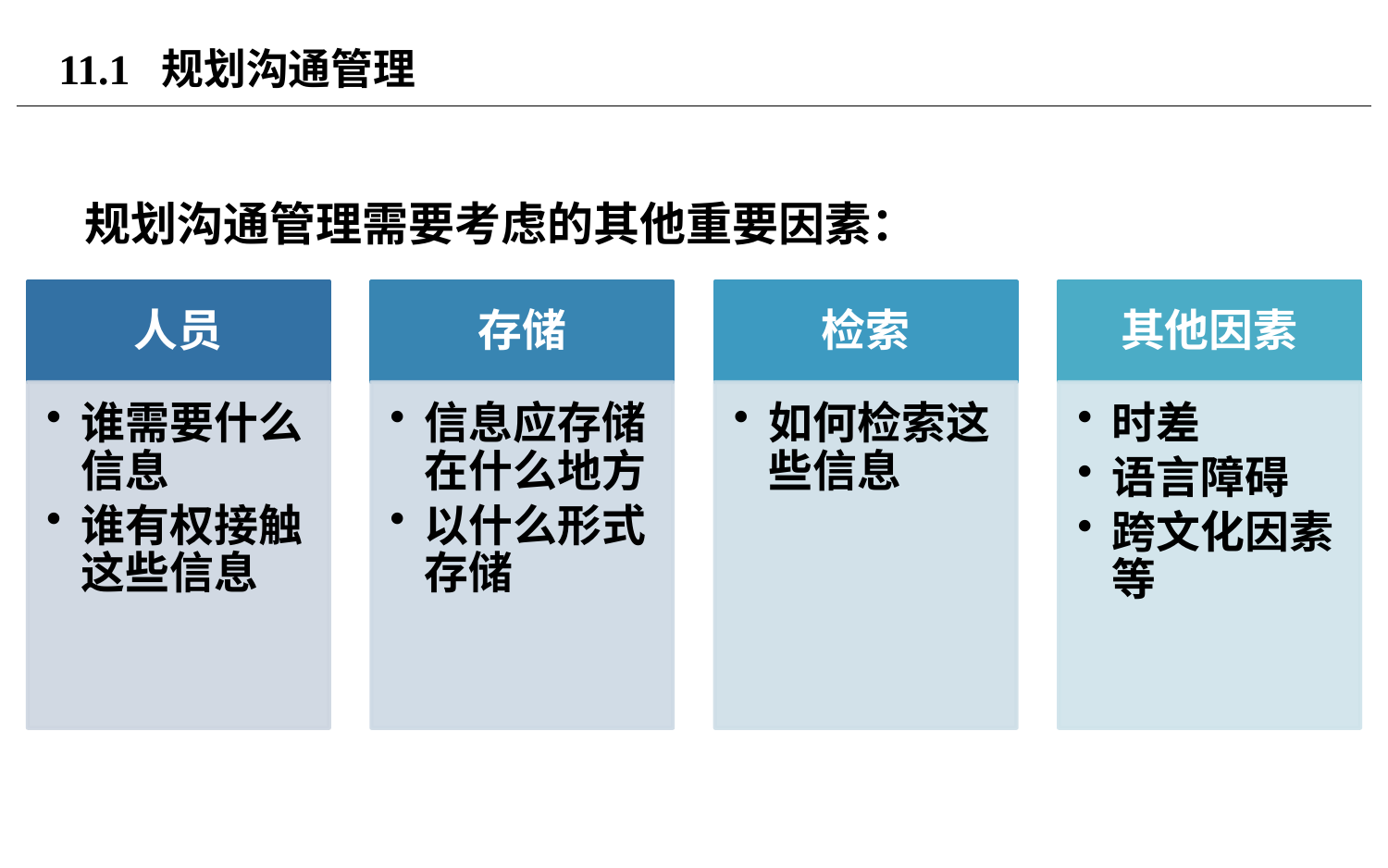

# 11.1  规划沟通管理
规划沟通管理需要考虑的其他重要因素：
人员
谁需要什么信息
谁有权接触这些信息
存储
信息应存储在什么地方
以什么形式存储
检索
如何检索这些信息
其他因素
时差
语言障碍
跨文化因素等